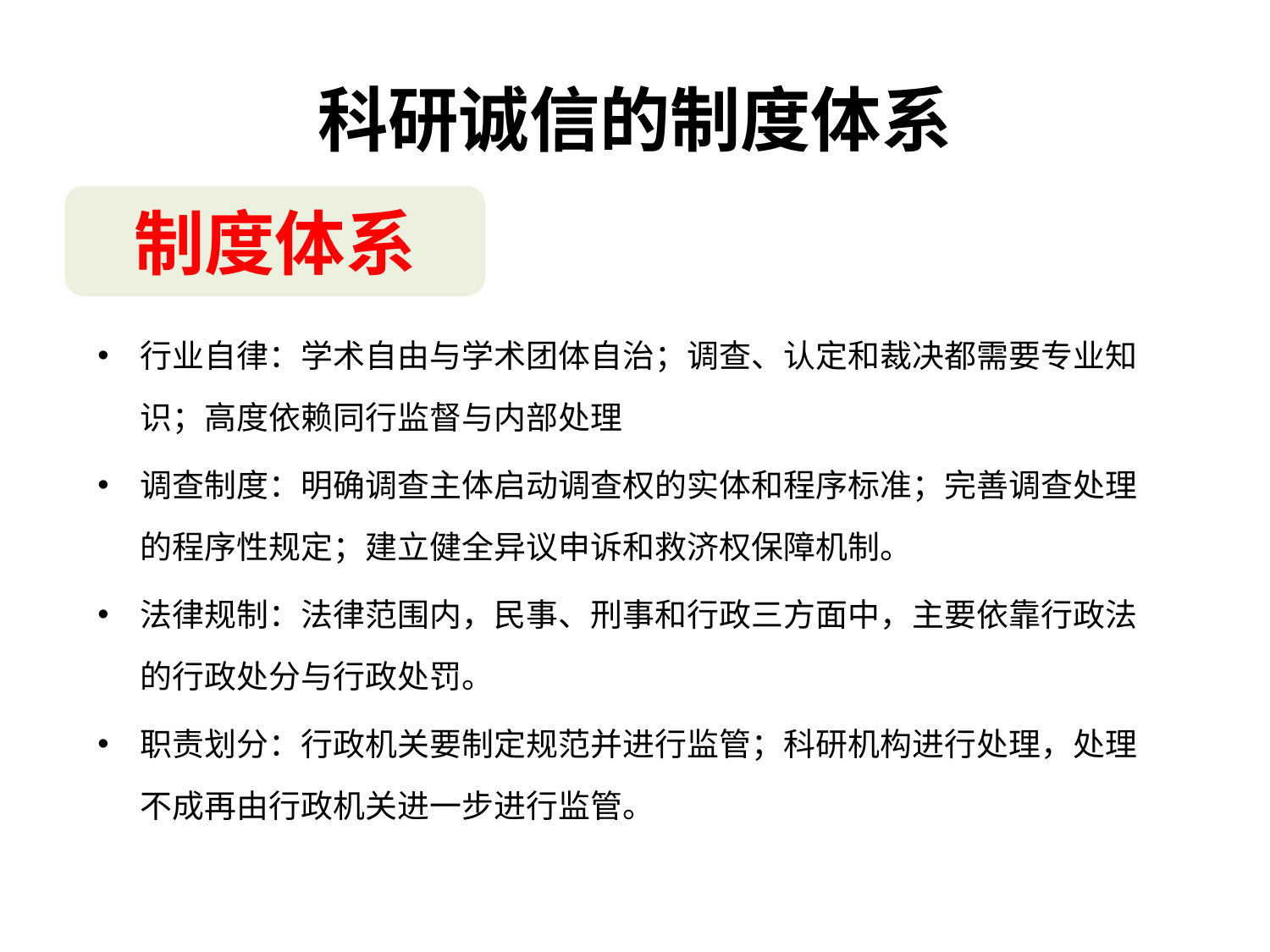

# 科研诚信的制度体系
制度体系
行业自律：学术自由与学术团体自治；调查、认定和裁决都需要专业知识；高度依赖同行监督与内部处理
调查制度：明确调查主体启动调查权的实体和程序标准；完善调查处理的程序性规定；建立健全异议申诉和救济权保障机制。
法律规制：法律范围内，民事、刑事和行政三方面中，主要依靠行政法的行政处分与行政处罚。
职责划分：行政机关要制定规范并进行监管；科研机构进行处理，处理不成再由行政机关进一步进行监管。